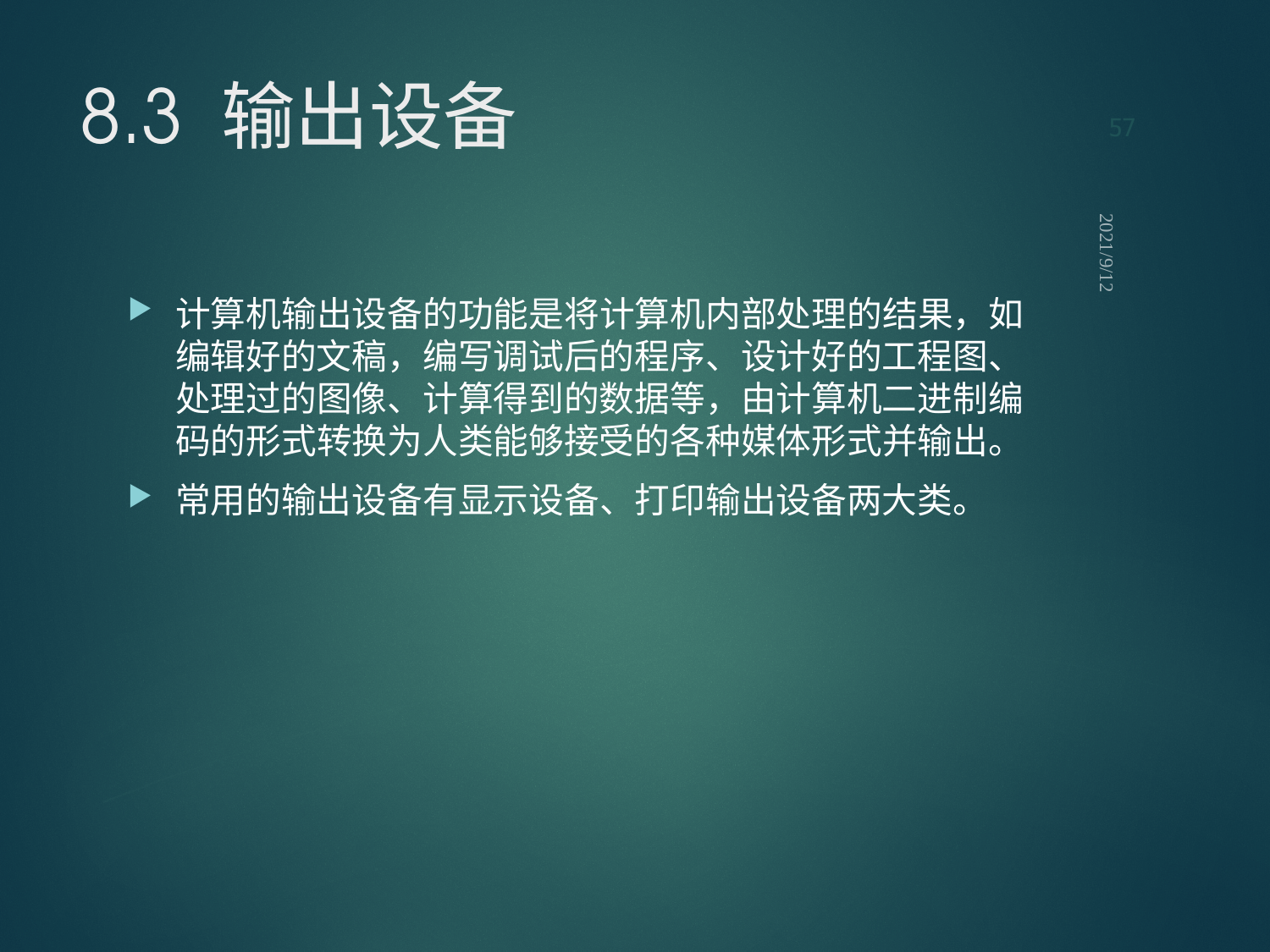

57
# 8.3 输出设备
2021/9/12
计算机输出设备的功能是将计算机内部处理的结果，如编辑好的文稿，编写调试后的程序、设计好的工程图、处理过的图像、计算得到的数据等，由计算机二进制编码的形式转换为人类能够接受的各种媒体形式并输出。
常用的输出设备有显示设备、打印输出设备两大类。